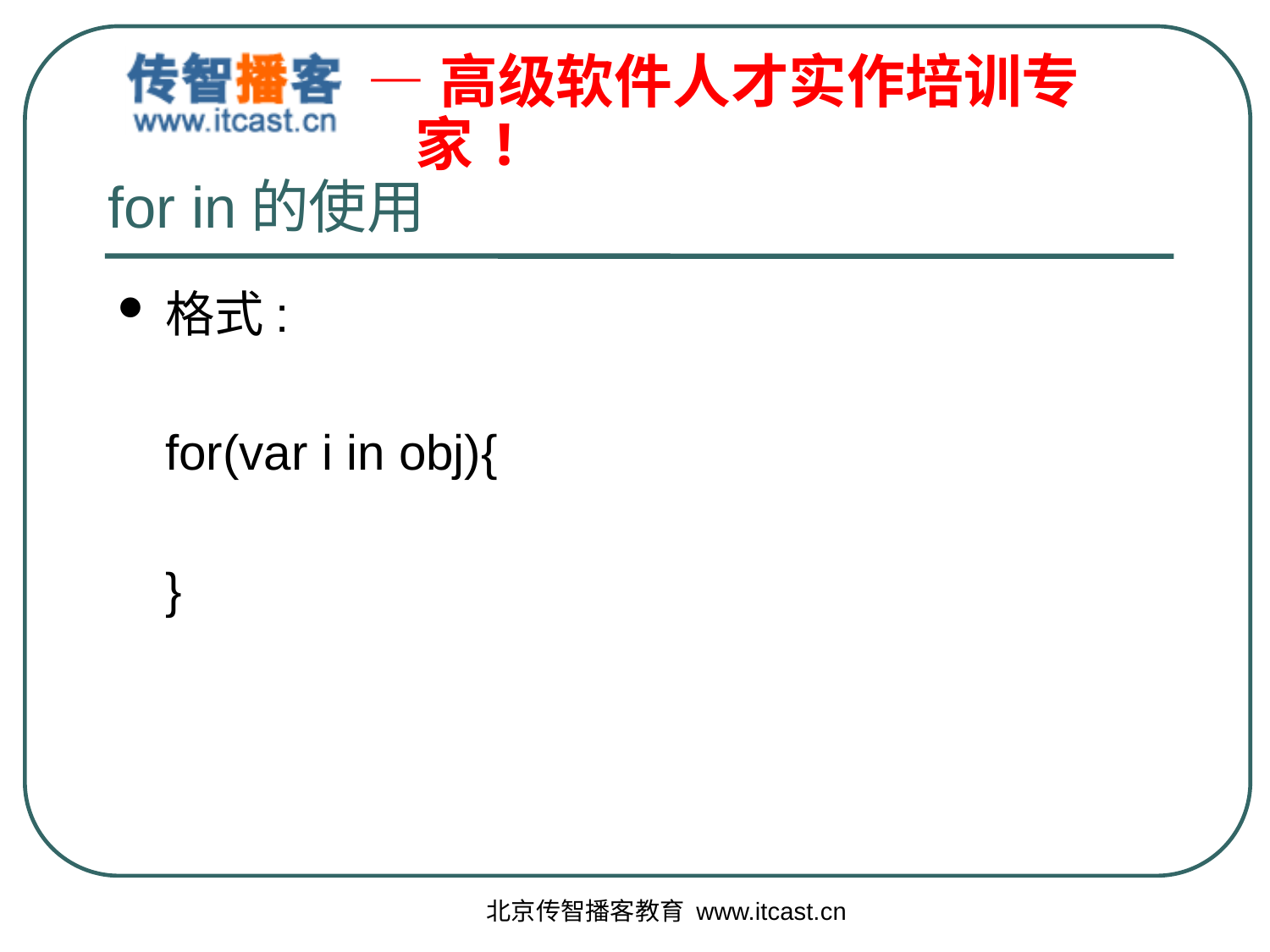

# for in的使用
格式:

	for(var i in obj){

	}
北京传智播客教育 www.itcast.cn